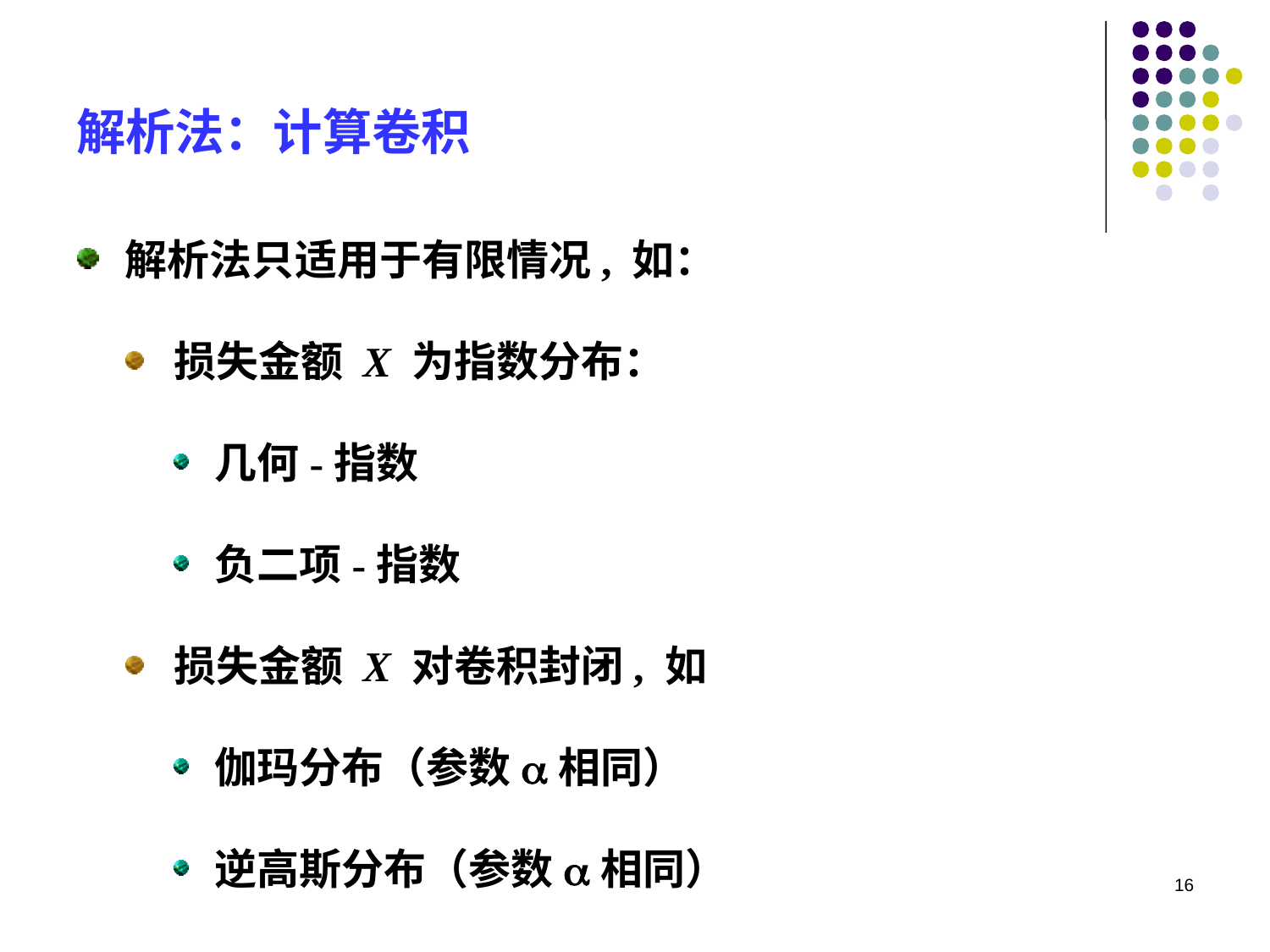

# 解析法：计算卷积
解析法只适用于有限情况, 如：
损失金额 X 为指数分布：
几何-指数
负二项-指数
损失金额 X 对卷积封闭, 如
伽玛分布（参数α相同）
逆高斯分布（参数α相同）
16